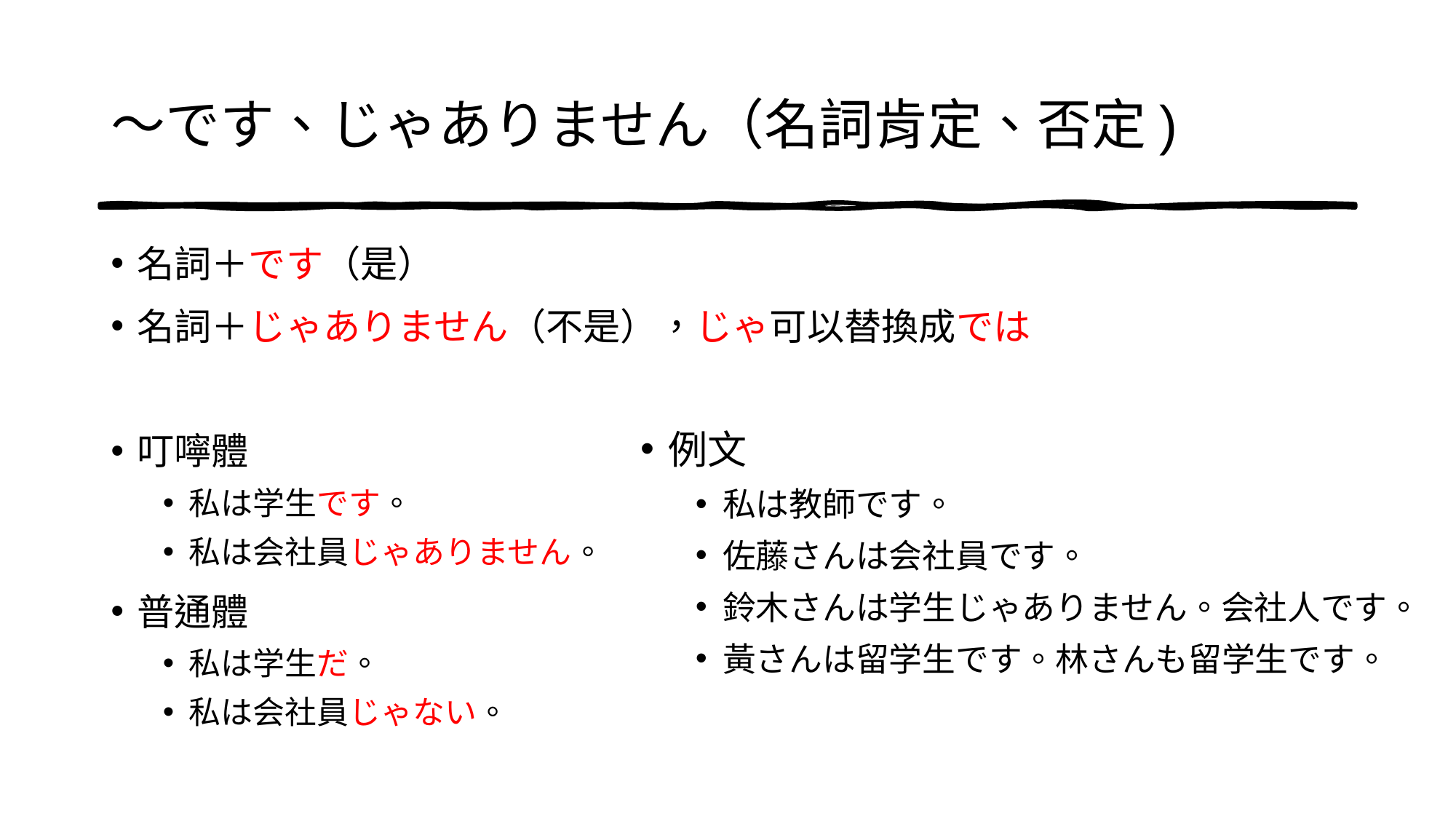

# 〜です、じゃありません（名詞肯定、否定)
名詞＋です（是）
名詞＋じゃありません（不是），じゃ可以替換成では

叮嚀體
私は学生です。
私は会社員じゃありません。
普通體
私は学生だ。
私は会社員じゃない。
例文
私は教師です。
佐藤さんは会社員です。
鈴木さんは学生じゃありません。会社人です。
黃さんは留学生です。林さんも留学生です。